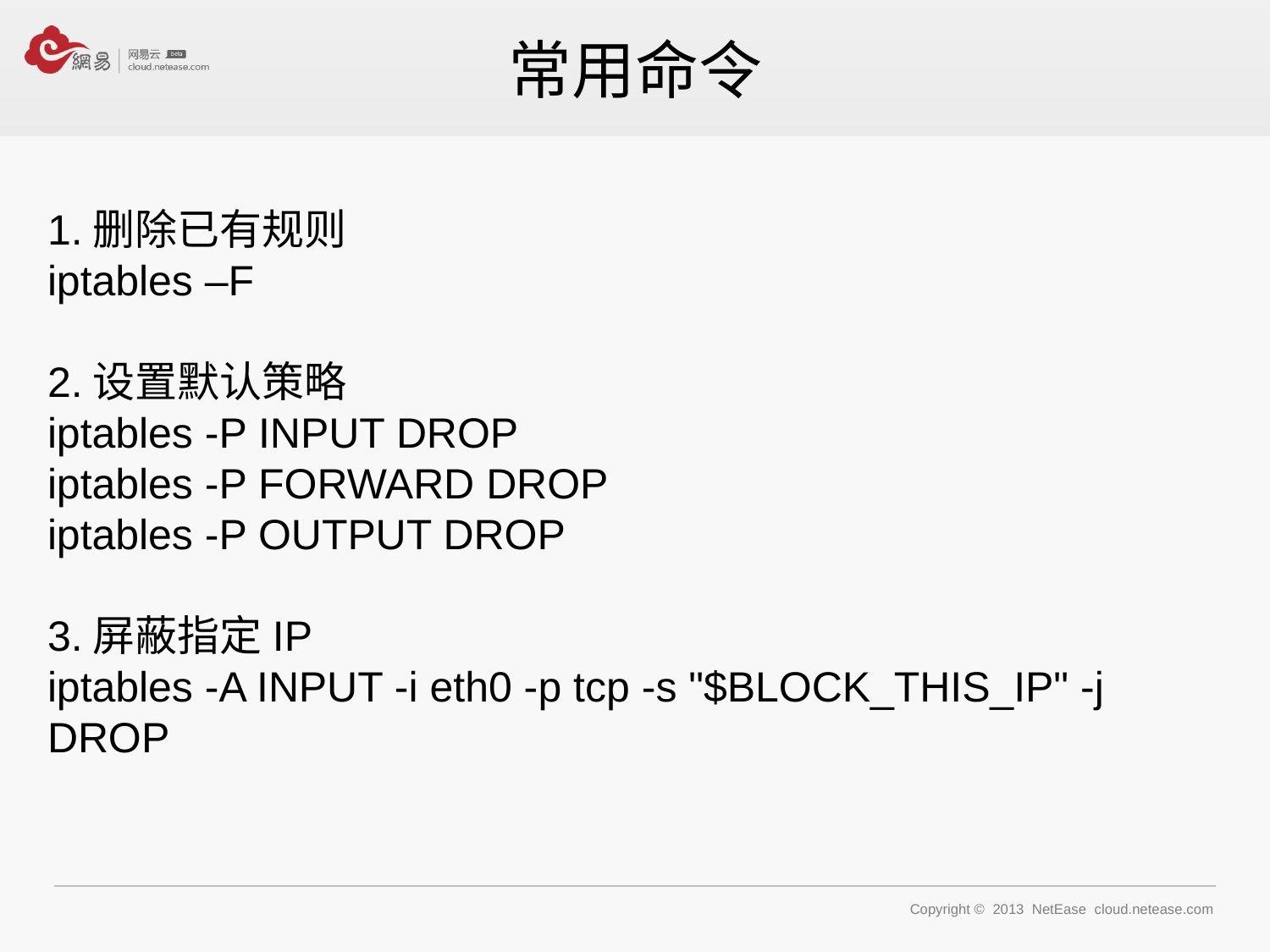

# 常用命令

1.删除已有规则
iptables –F

2.设置默认策略
iptables -P INPUT DROP
iptables -P FORWARD DROP
iptables -P OUTPUT DROP

3.屏蔽指定IP
iptables -A INPUT -i eth0 -p tcp -s "$BLOCK_THIS_IP" -j DROP